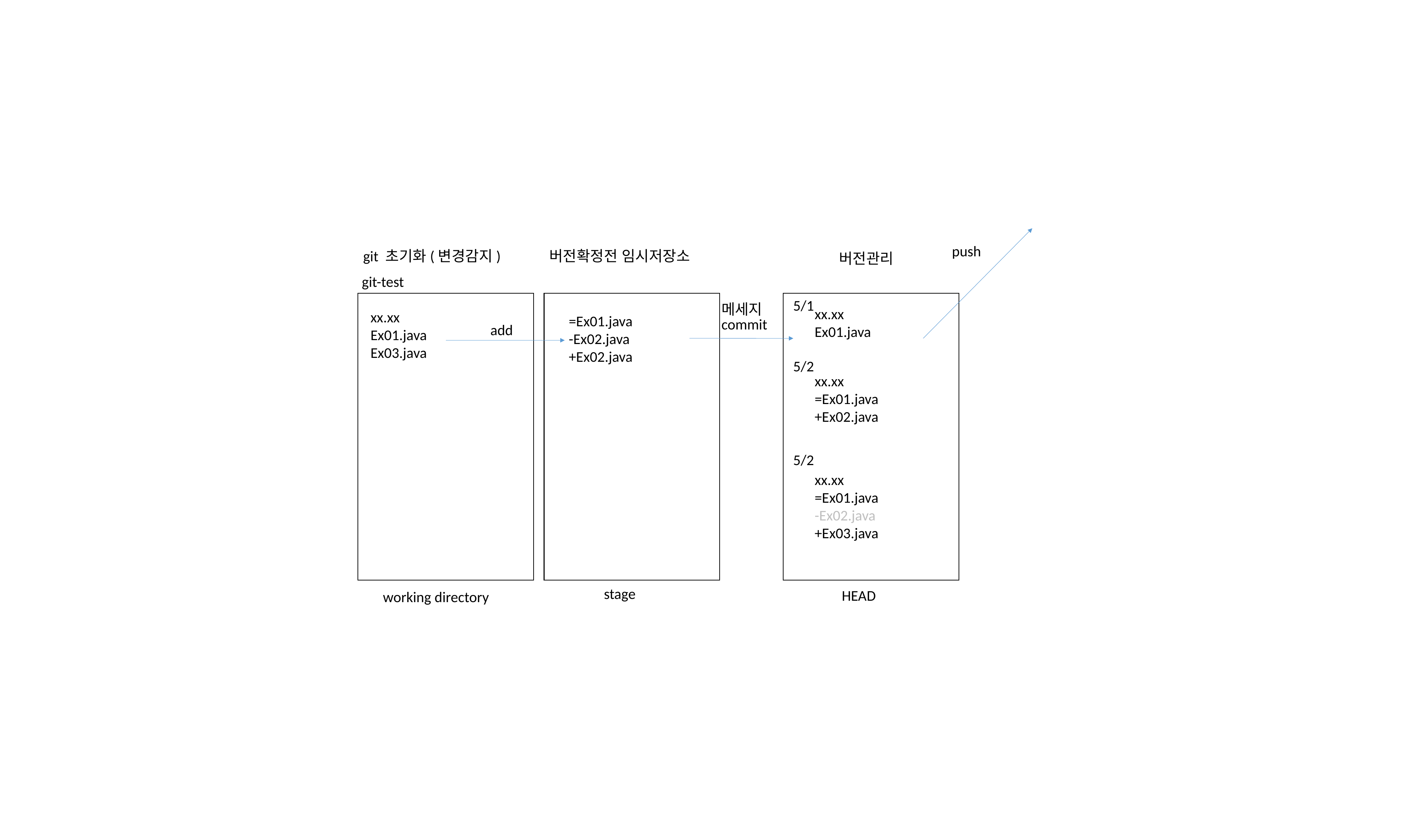

push
git 초기화(변경감지)
버전확정전 임시저장소
버전관리
git-test

5/1

메세지
xx.xx
Ex01.java
xx.xx
Ex01.java
Ex03.java
=Ex01.java
-Ex02.java
+Ex02.java
commit
add
5/2
xx.xx
=Ex01.java
+Ex02.java
5/2
xx.xx
=Ex01.java
-Ex02.java
+Ex03.java
stage
HEAD
working directory